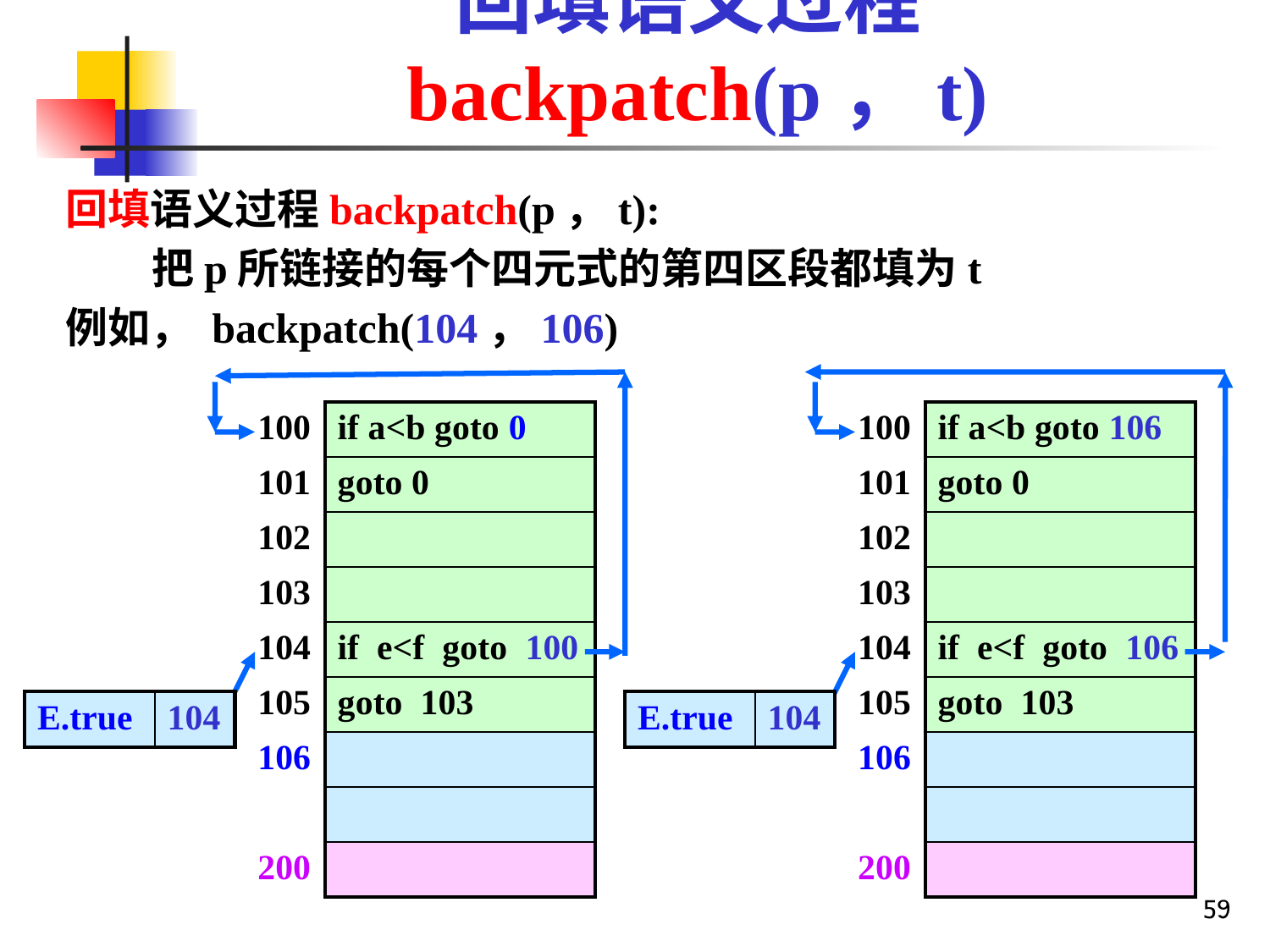

回填语义过程backpatch(p，t)
回填语义过程backpatch(p，t):
        把p所链接的每个四元式的第四区段都填为t
例如， backpatch(104，106)

| 100 | if a<b goto 0 |
| --- | --- |
| 101 | goto 0 |
| 102 |  |
| 103 |  |
| 104 | if e<f goto 100 |
| 105 | goto 103 |
| 106 |  |
|  |  |
| 200 |  |
| 100 | if a<b goto 106 |
| --- | --- |
| 101 | goto 0 |
| 102 |  |
| 103 |  |
| 104 | if e<f goto 106 |
| 105 | goto 103 |
| 106 |  |
|  |  |
| 200 |  |

| E.true | 104 |
| --- | --- |
| E.true | 104 |
| --- | --- |
59